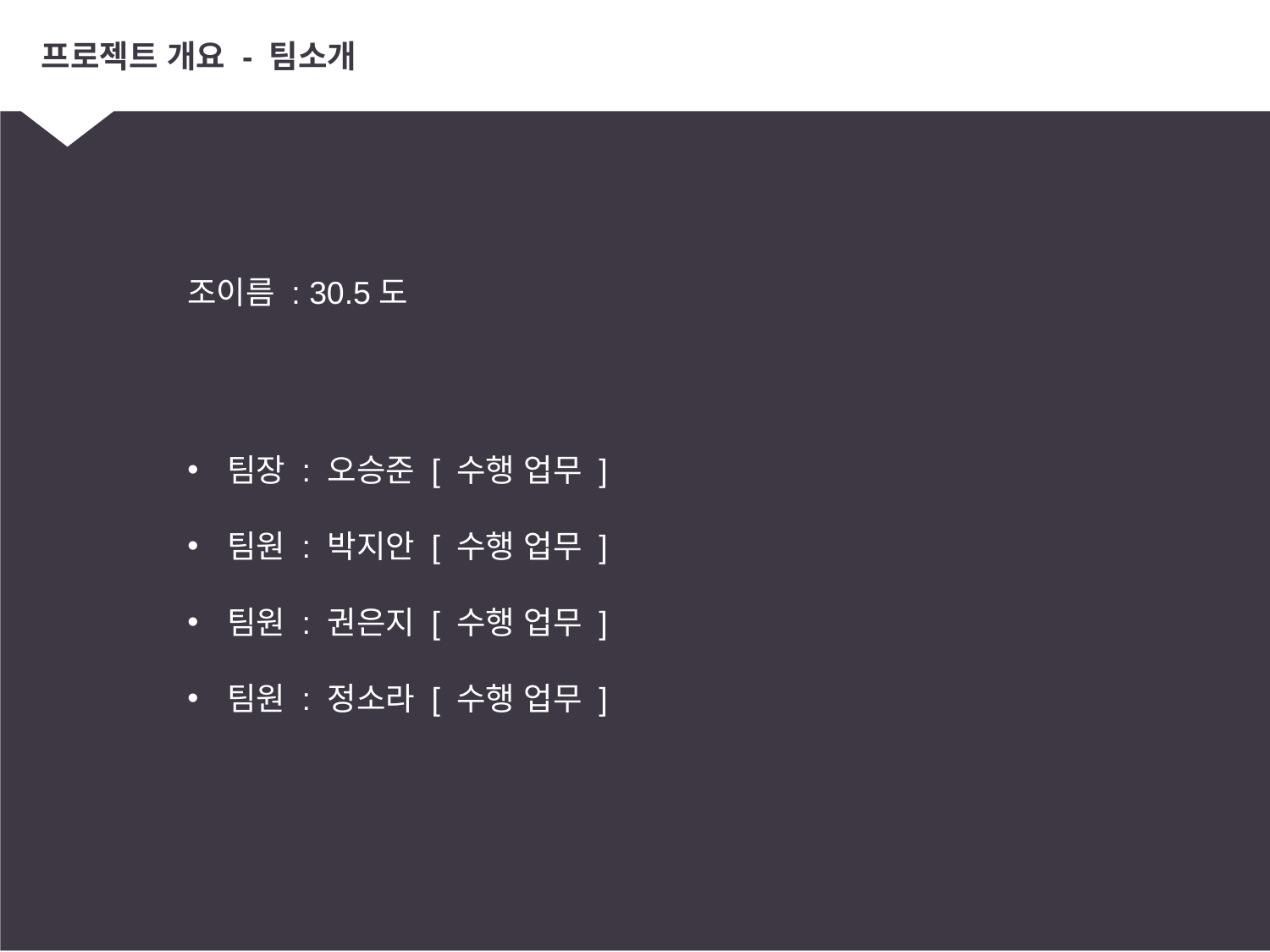

# 프로젝트 개요 - 팀소개
조이름 : 30.5도

팀장 : 오승준 [ 수행 업무 ]
팀원 : 박지안 [ 수행 업무 ]
팀원 : 권은지 [ 수행 업무 ]
팀원 : 정소라 [ 수행 업무 ]